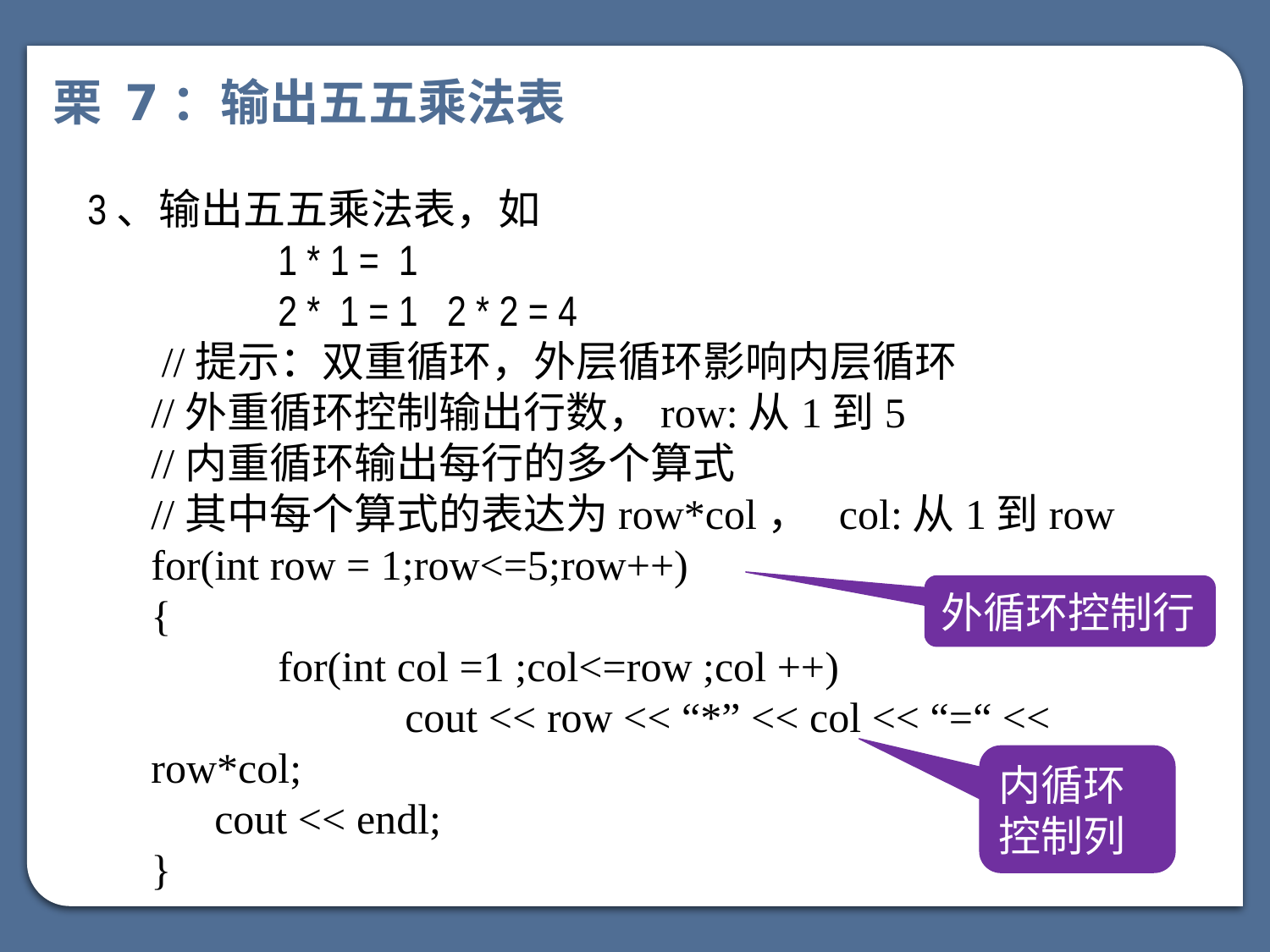

栗 7：输出五五乘法表
3、输出五五乘法表，如
1 * 1 =  1
2 *  1 = 1   2 * 2 = 4
 //提示：双重循环，外层循环影响内层循环
//外重循环控制输出行数，row:从1到5
//内重循环输出每行的多个算式
//其中每个算式的表达为row*col，  col:从1到row
for(int row = 1;row<=5;row++)
{
	for(int col =1 ;col<=row ;col ++)
		cout << row << “*” << col << “=“ <<  row*col;
      cout << endl;
}
外循环控制行
内循环控制列